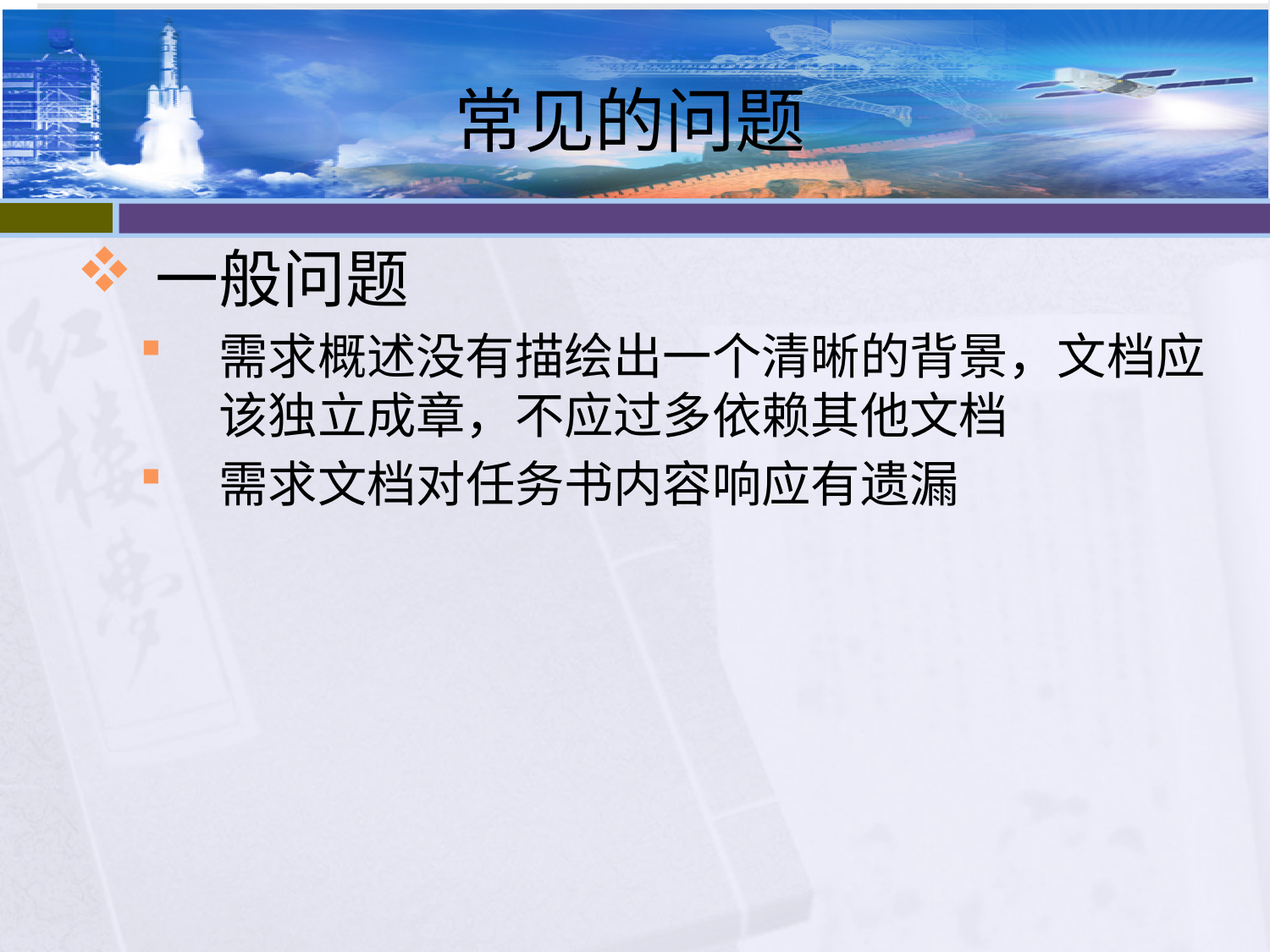

# 常见的问题

一般问题
需求概述没有描绘出一个清晰的背景，文档应该独立成章，不应过多依赖其他文档
需求文档对任务书内容响应有遗漏